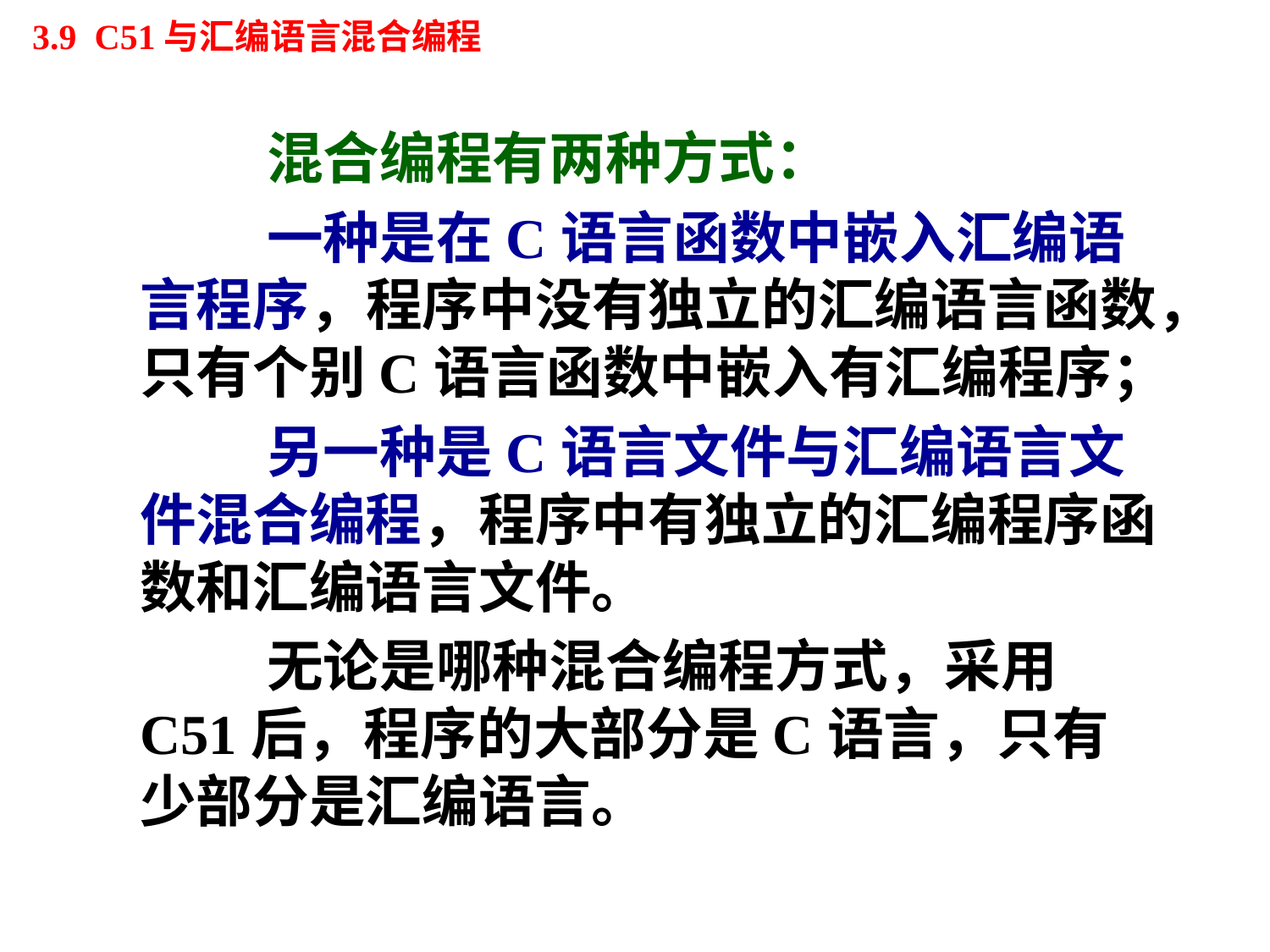

# 3.9  C51与汇编语言混合编程
		混合编程有两种方式：
		一种是在C语言函数中嵌入汇编语言程序，程序中没有独立的汇编语言函数，只有个别C语言函数中嵌入有汇编程序；
		另一种是C语言文件与汇编语言文件混合编程，程序中有独立的汇编程序函数和汇编语言文件。
		无论是哪种混合编程方式，采用C51后，程序的大部分是C语言，只有少部分是汇编语言。